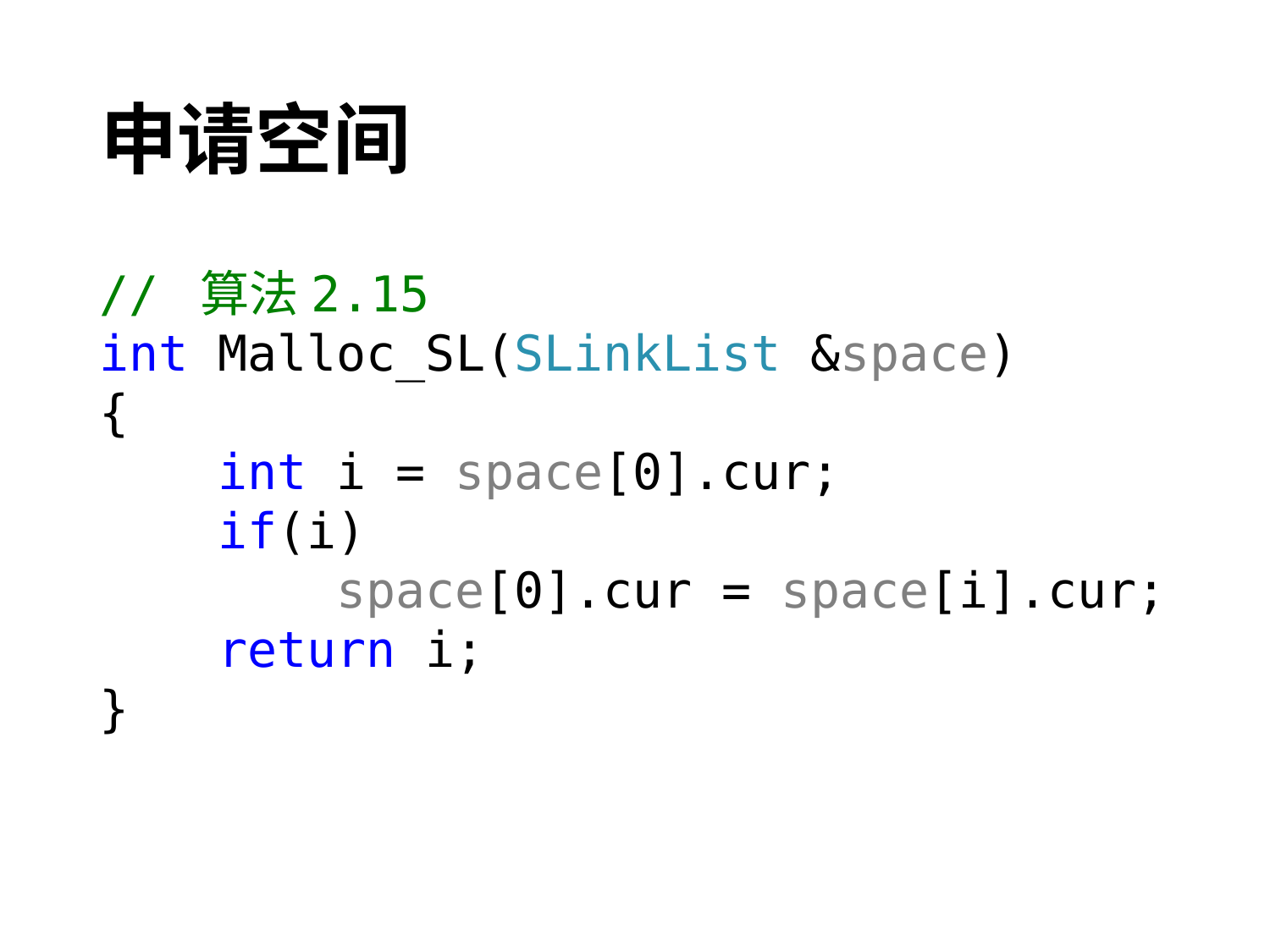

# 申请空间
// 算法2.15
int Malloc_SL(SLinkList &space)
{
    int i = space[0].cur;
    if(i)
        space[0].cur = space[i].cur;
    return i;
}